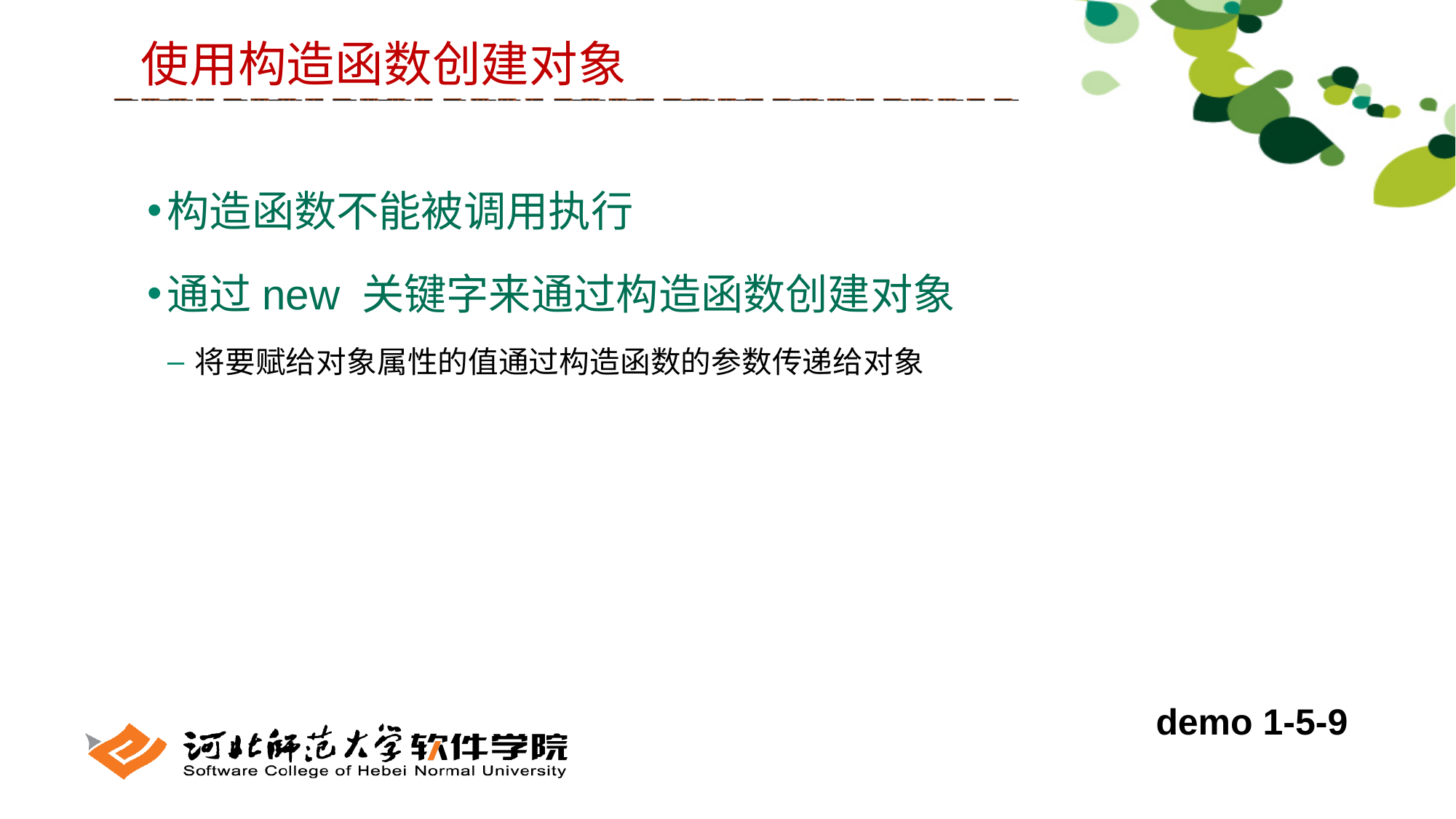

使用构造函数创建对象
构造函数不能被调用执行
通过new 关键字来通过构造函数创建对象
将要赋给对象属性的值通过构造函数的参数传递给对象
demo 1-5-9